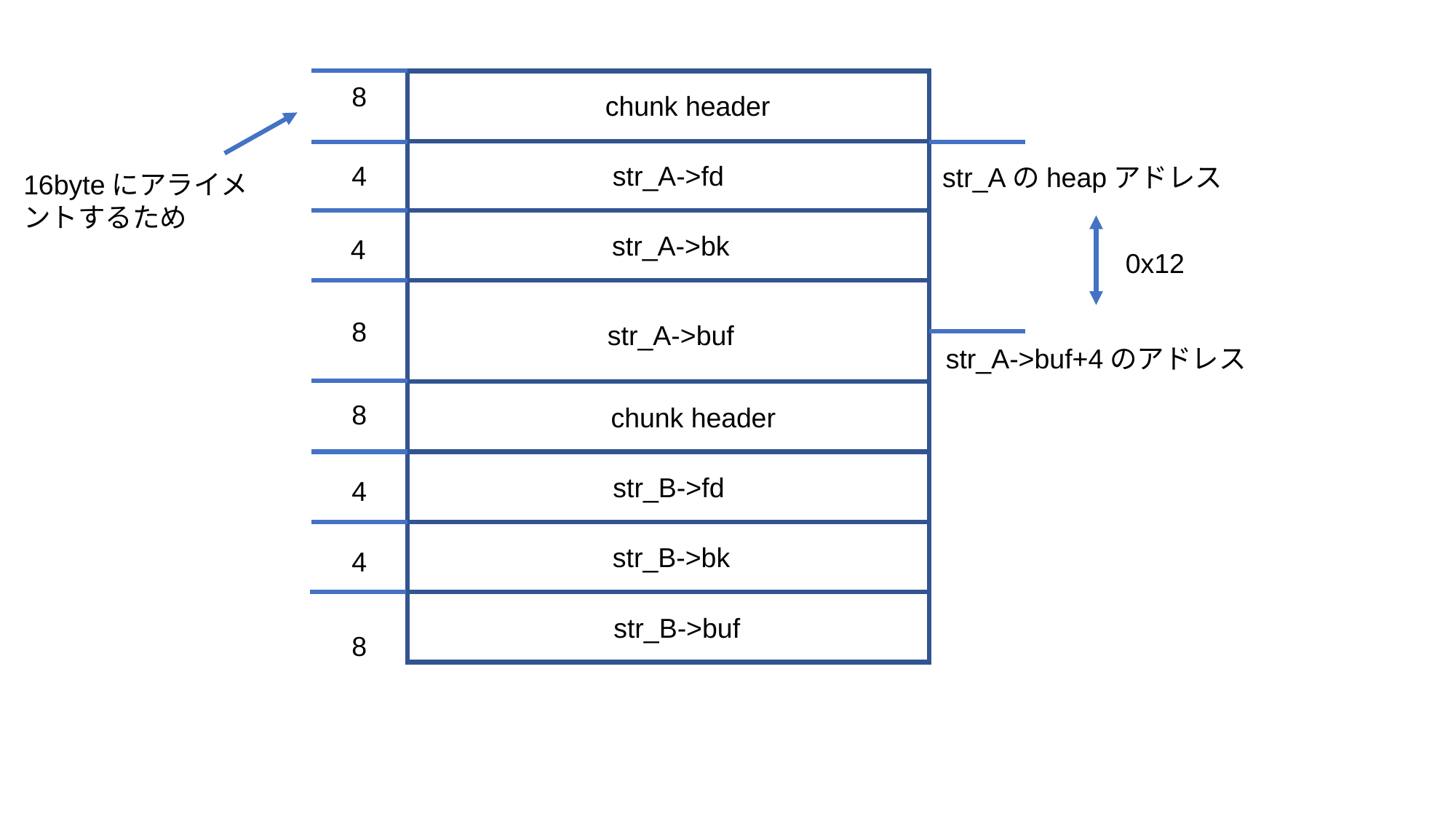

8
chunk header

str_A->fd
4
str_Aのheapアドレス
16byteにアライメントするため

str_A->bk
4
0x12

8
str_A->buf
str_A->buf+4のアドレス

8
chunk header

str_B->fd
4

str_B->bk
4

str_B->buf
8